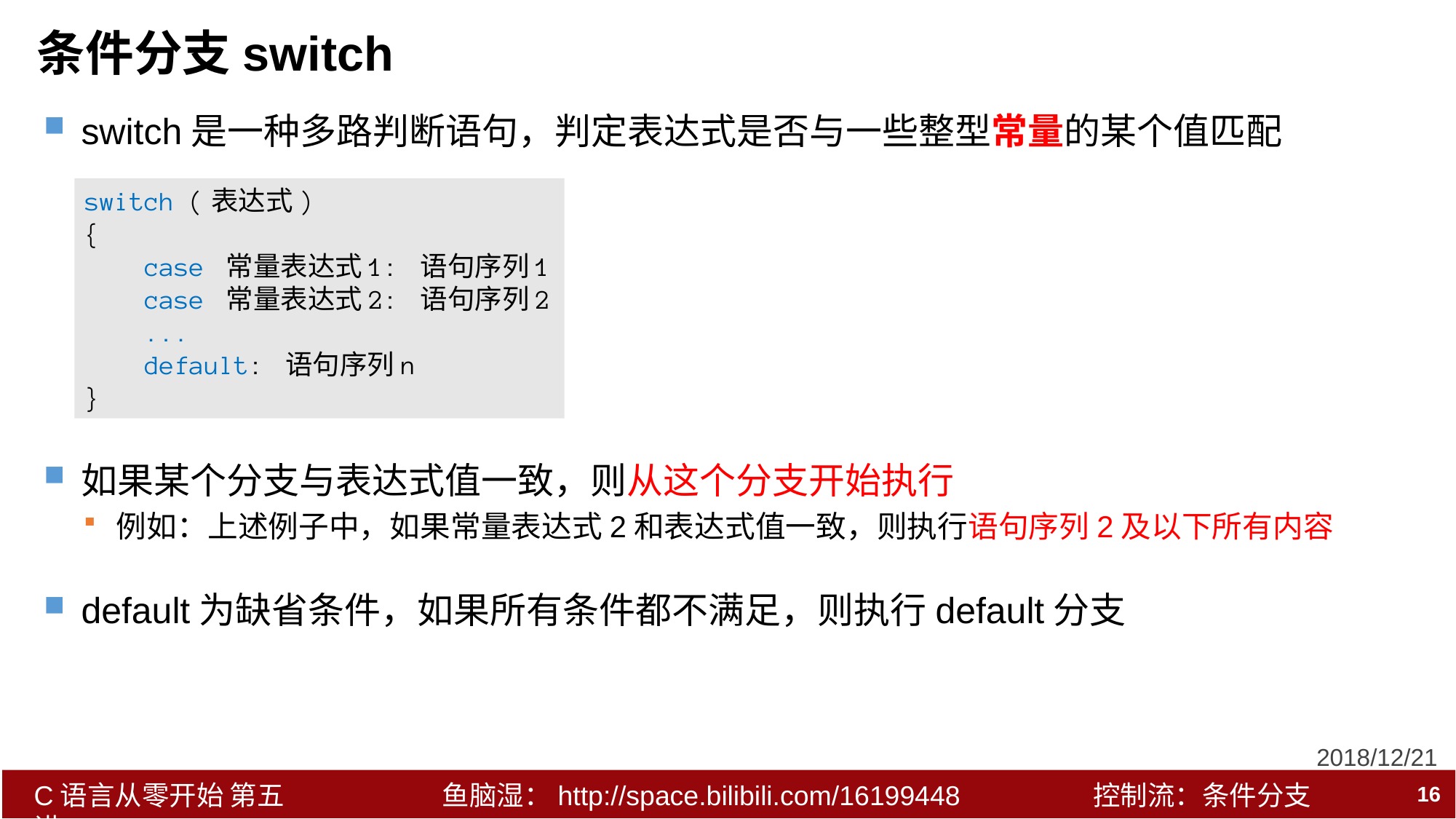

# 条件分支switch
switch是一种多路判断语句，判定表达式是否与一些整型常量的某个值匹配

如果某个分支与表达式值一致，则从这个分支开始执行
例如：上述例子中，如果常量表达式2和表达式值一致，则执行语句序列2及以下所有内容

default为缺省条件，如果所有条件都不满足，则执行default分支
switch (表达式)
{
    case 常量表达式1: 语句序列1
    case 常量表达式2: 语句序列2
    ...
    default: 语句序列n
}
2018/12/21
16